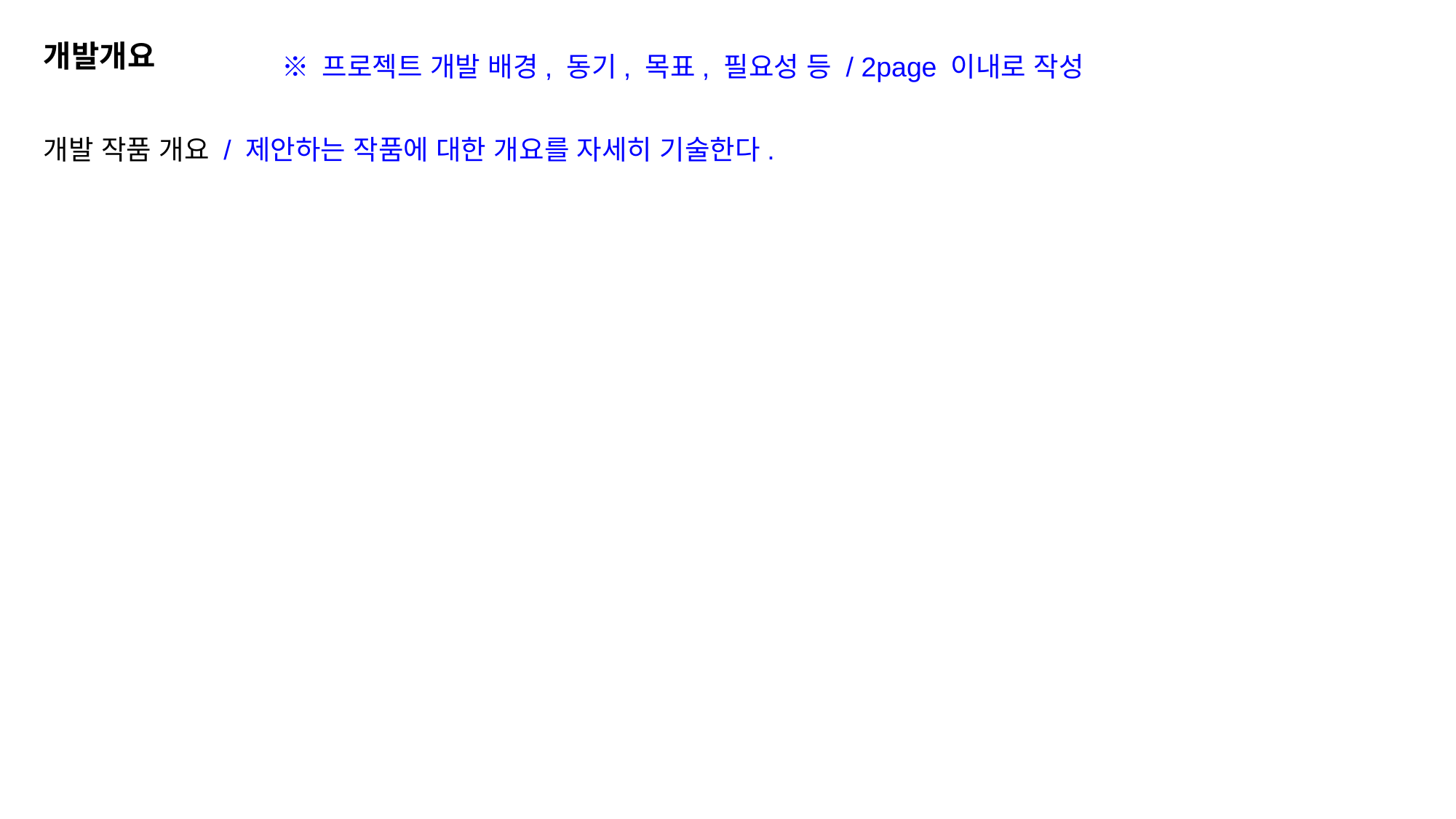

※ 프로젝트 개발 배경, 동기, 목표, 필요성 등 / 2page 이내로 작성
개발개요
개발 작품 개요 / 제안하는 작품에 대한 개요를 자세히 기술한다.